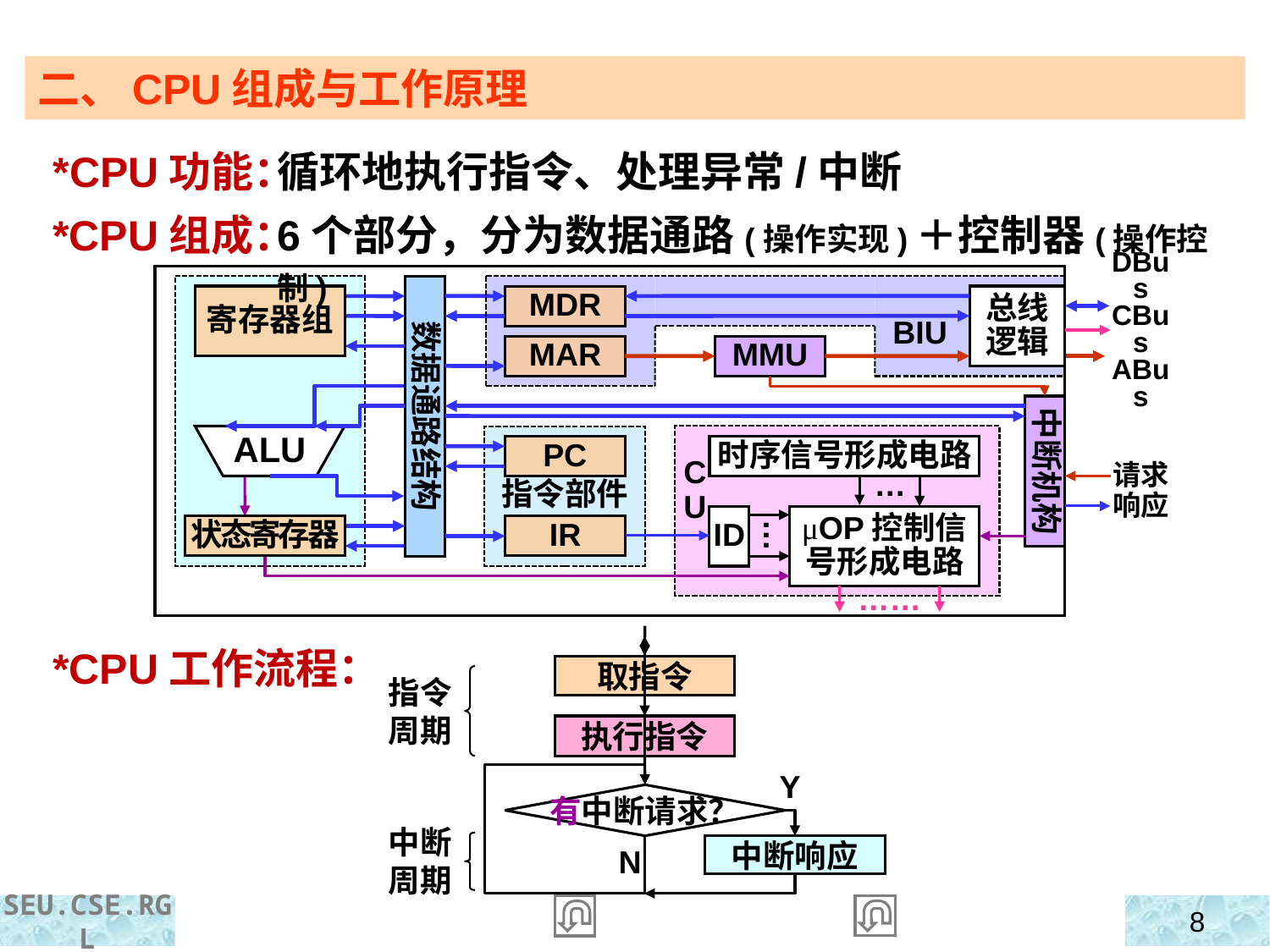

二、CPU组成与工作原理
 *CPU功能：
 *CPU组成：

 *CPU工作流程：
循环地执行指令、处理异常/中断
6个部分，分为数据通路(操作实现)＋控制器(操作控制)

数据通路结构
总线逻辑
寄存器组
MDR
DBus
CBus
ABus
BIU
MAR
MMU
中断机构

ALU

PC
时序信号形成电路
请求
响应
指令部件
CU
…
ID
μOP控制信号形成电路
状态寄存器
IR
…
……
取指令

指令周期
执行指令
Y
有中断请求？
中断周期

中断响应
N

SEU.CSE.RGL

8